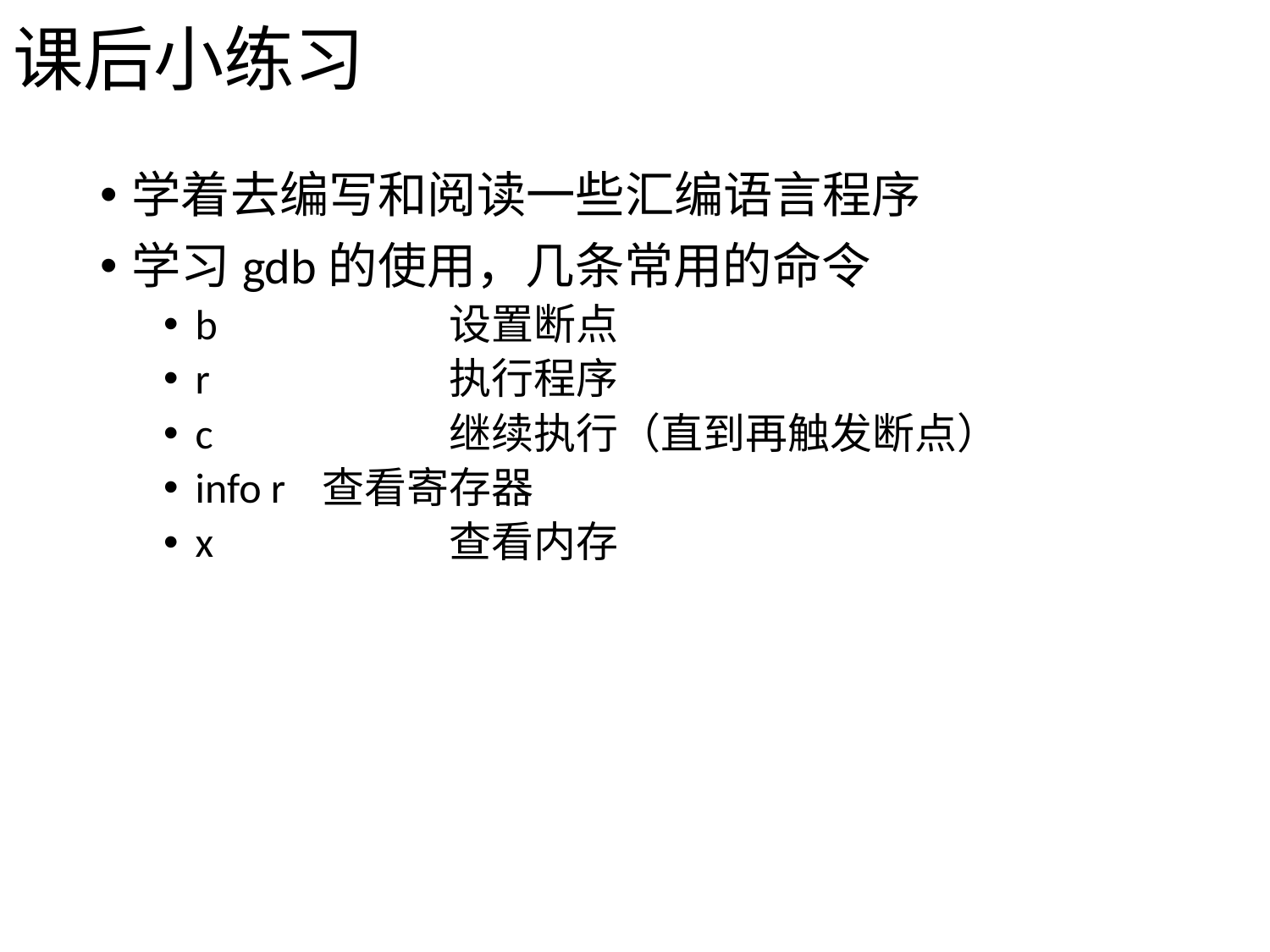

# 课后小练习
学着去编写和阅读一些汇编语言程序
学习gdb的使用，几条常用的命令
b		设置断点
r		执行程序
c		继续执行（直到再触发断点）
info r	查看寄存器
x		查看内存